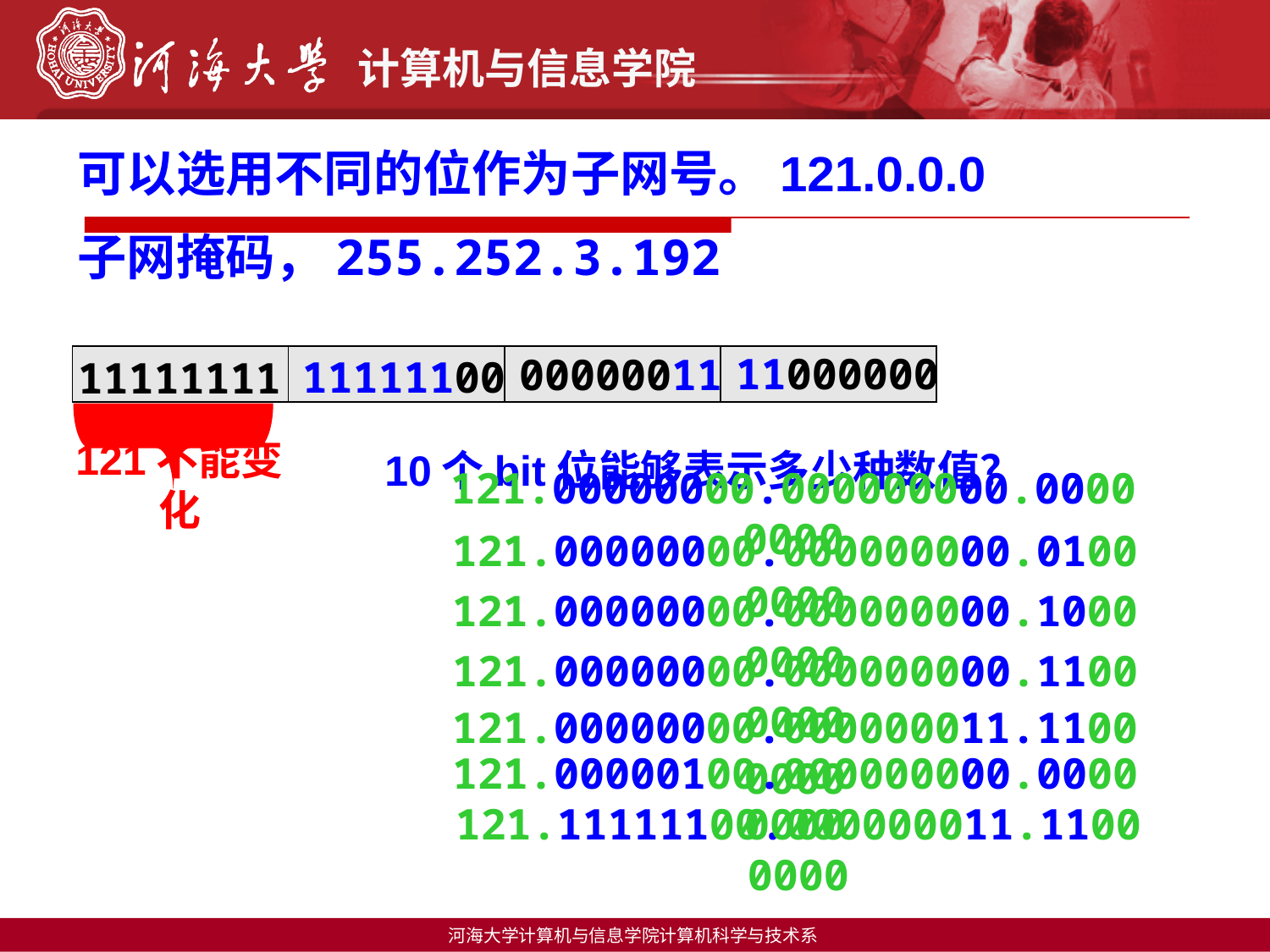

可以选用不同的位作为子网号。121.0.0.0
子网掩码，255.252.3.192

11000000
00000011

11111100
11111111
10个bit位能够表示多少种数值？
121不能变化
121.00000000.000000000.00000000
121.00000000.000000000.01000000
121.00000000.000000000.10000000
121.00000000.000000000.11000000
121.00000000.000000011.11000000
121.00000100.000000000.00000000
121.11111100.000000011.11000000